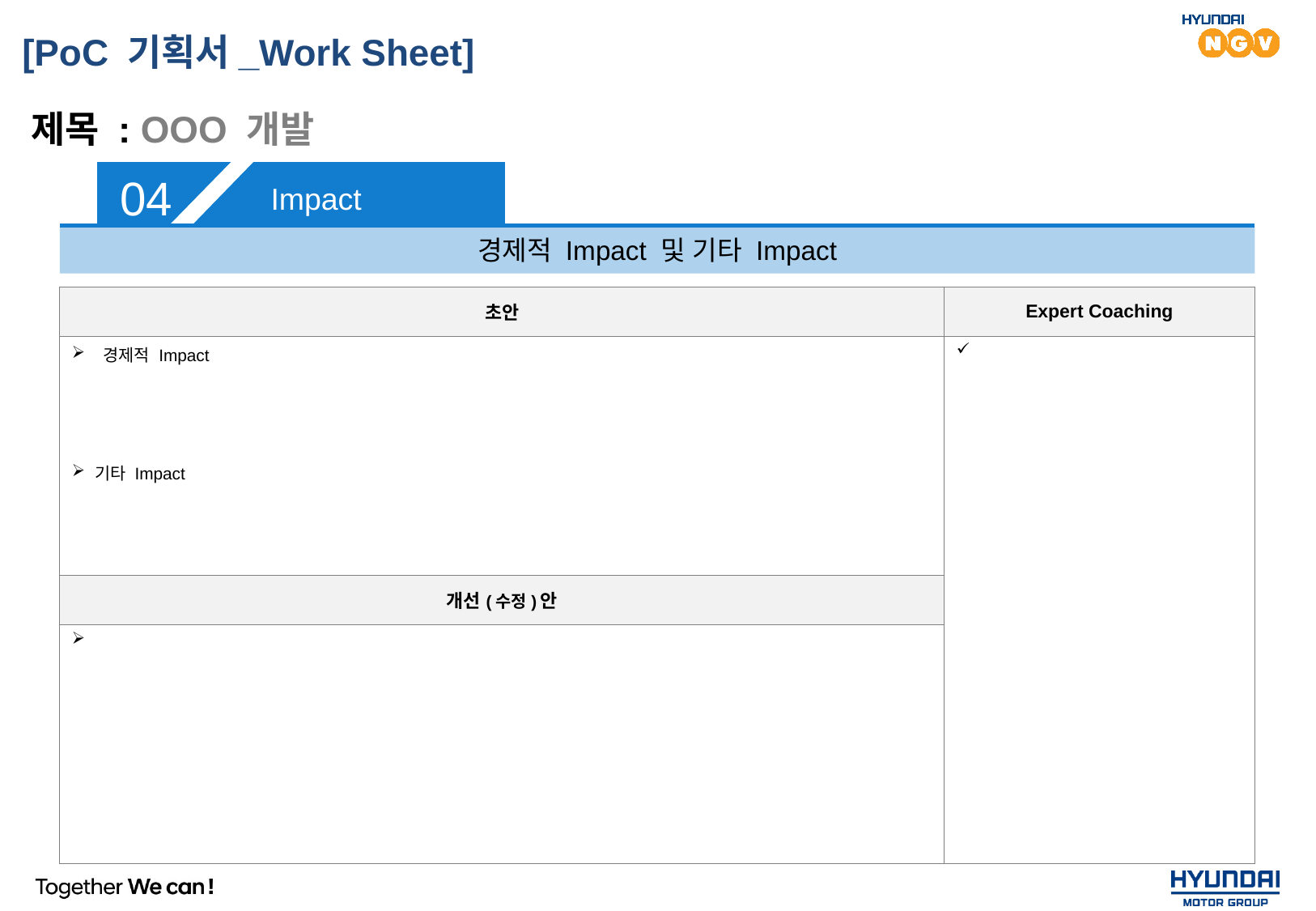

[PoC 기획서_Work Sheet]
 제목 : OOO 개발

04

Impact
경제적 Impact 및 기타 Impact
| 초안 | Expert Coaching |
| --- | --- |
| 경제적 Impact 기타 Impact |  |
| 개선(수정)안 |  |
|  |  |